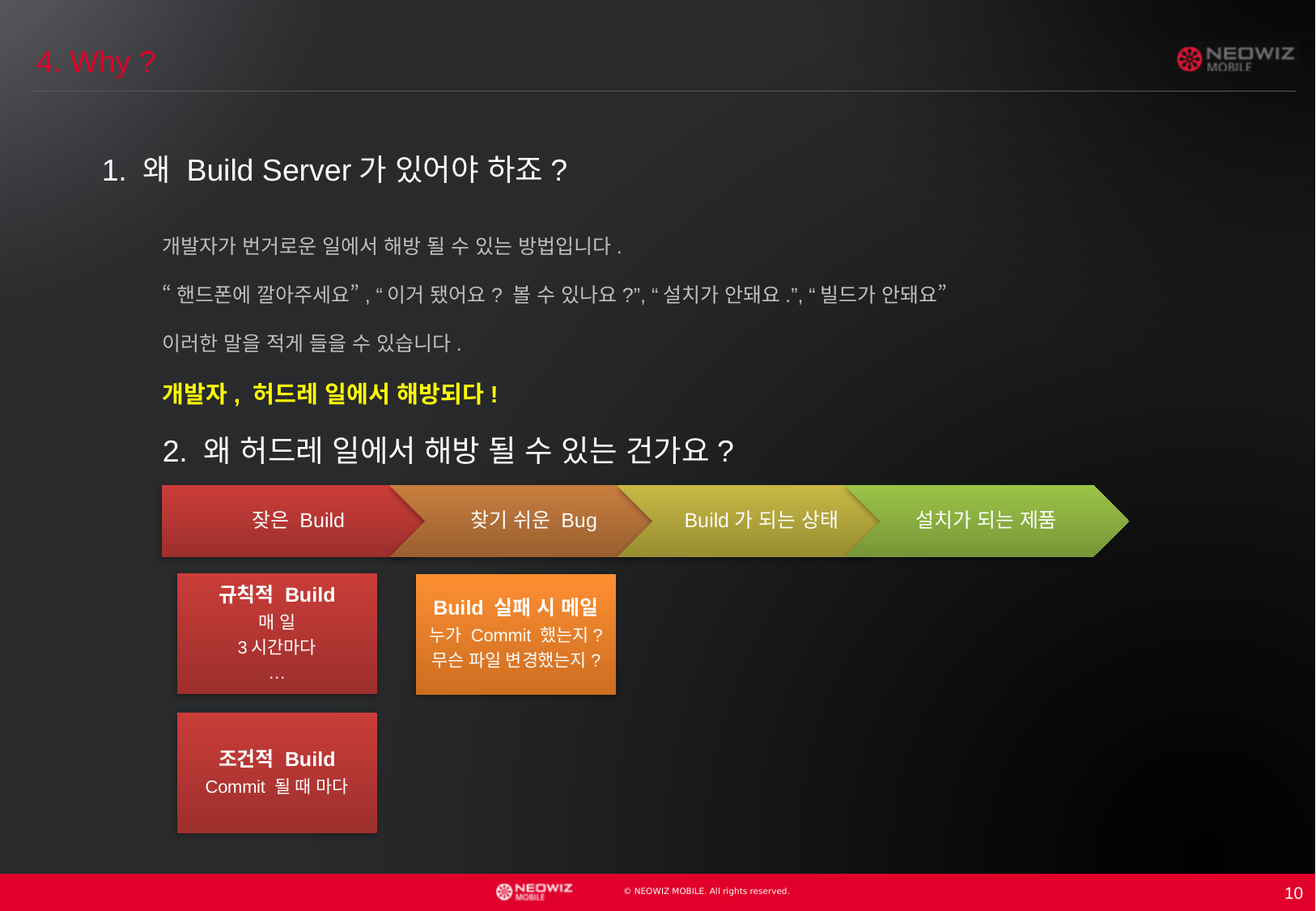

4. Why ?
1. 왜 Build Server가 있어야 하죠?

개발자가 번거로운 일에서 해방 될 수 있는 방법입니다.

“핸드폰에 깔아주세요”, “이거 됐어요? 볼 수 있나요?”, “설치가 안돼요.”, “빌드가 안돼요”

이러한 말을 적게 들을 수 있습니다.

개발자, 허드레 일에서 해방되다!

2. 왜 허드레 일에서 해방 될 수 있는 건가요?

잦은 Build
찾기 쉬운 Bug
Build가 되는 상태
설치가 되는 제품
Build 실패 시 메일
누가 Commit 했는지?
무슨 파일 변경했는지?
규칙적 Build
매 일
3시간마다
…
조건적 Build
Commit 될 때 마다
10